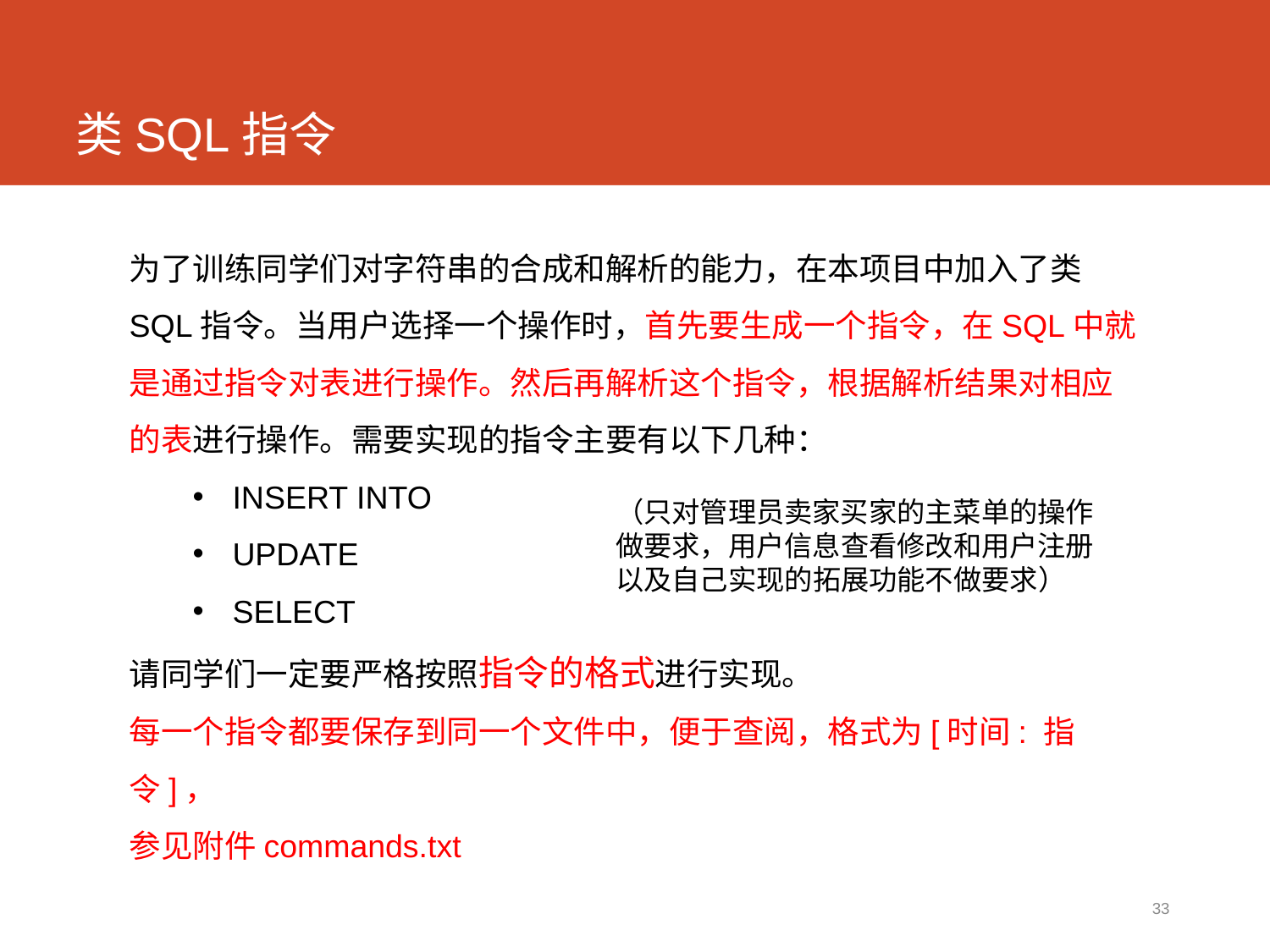

# 类SQL指令
为了训练同学们对字符串的合成和解析的能力，在本项目中加入了类SQL指令。当用户选择一个操作时，首先要生成一个指令，在SQL中就是通过指令对表进行操作。然后再解析这个指令，根据解析结果对相应的表进行操作。需要实现的指令主要有以下几种：
INSERT INTO
UPDATE
SELECT
请同学们一定要严格按照指令的格式进行实现。
每一个指令都要保存到同一个文件中，便于查阅，格式为[时间: 指令]，
参见附件commands.txt
（只对管理员卖家买家的主菜单的操作做要求，用户信息查看修改和用户注册以及自己实现的拓展功能不做要求）
33